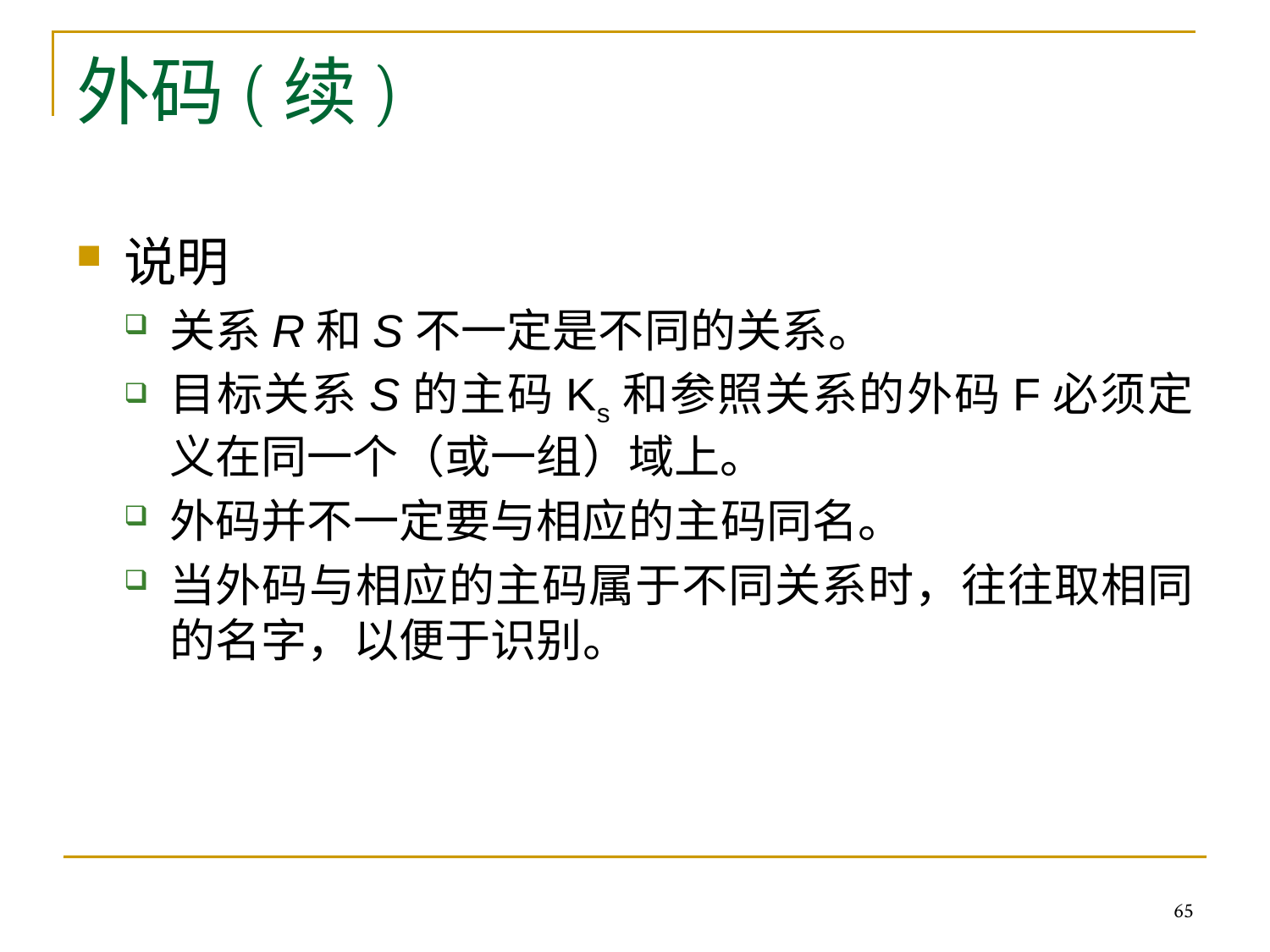

# 外码(续)
说明
关系R和S不一定是不同的关系。
目标关系S的主码Ks和参照关系的外码F必须定义在同一个（或一组）域上。
外码并不一定要与相应的主码同名。
当外码与相应的主码属于不同关系时，往往取相同的名字，以便于识别。
65